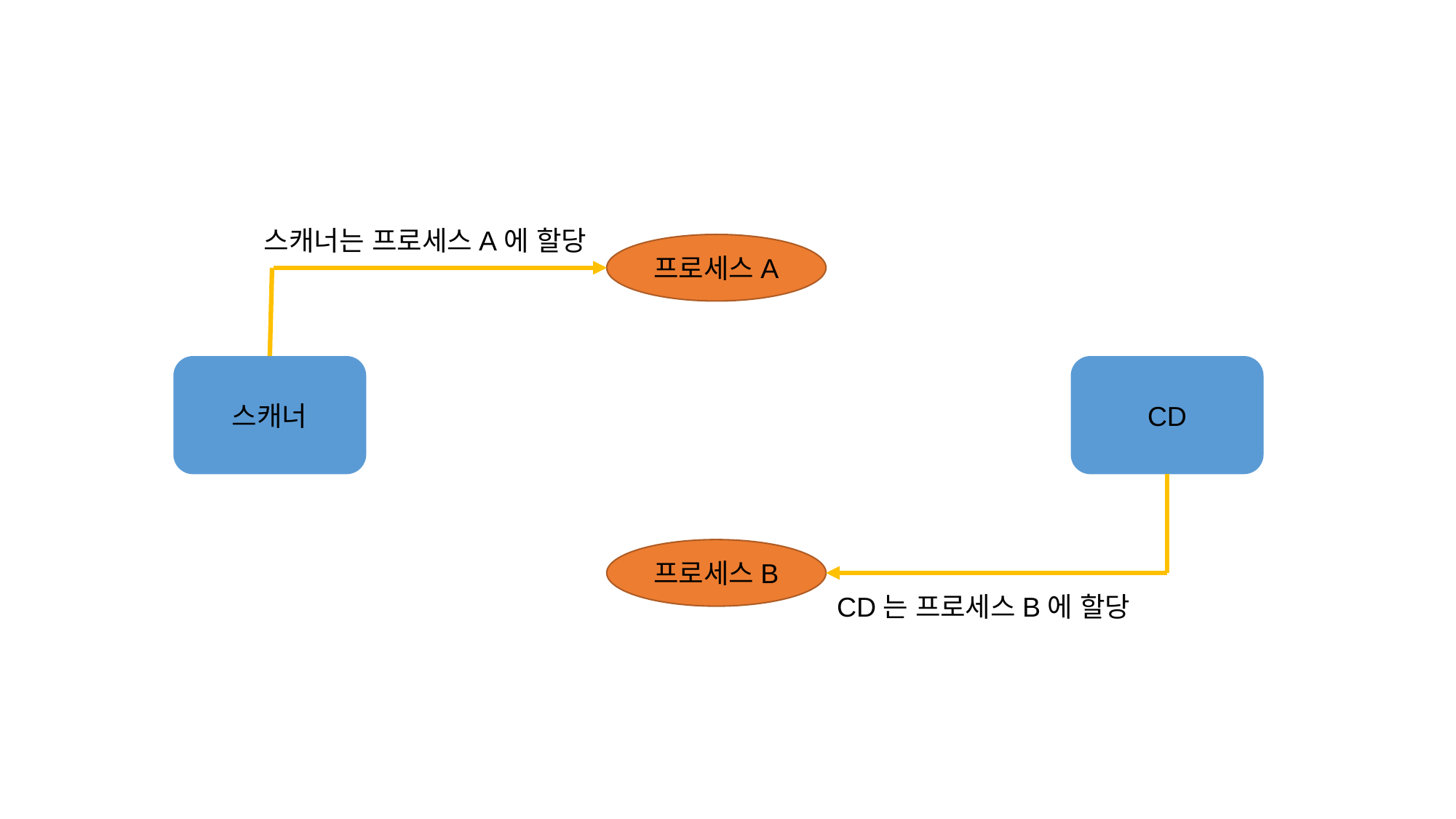

스캐너는 프로세스A에 할당
프로세스A
스캐너
CD
프로세스B
CD는 프로세스B에 할당